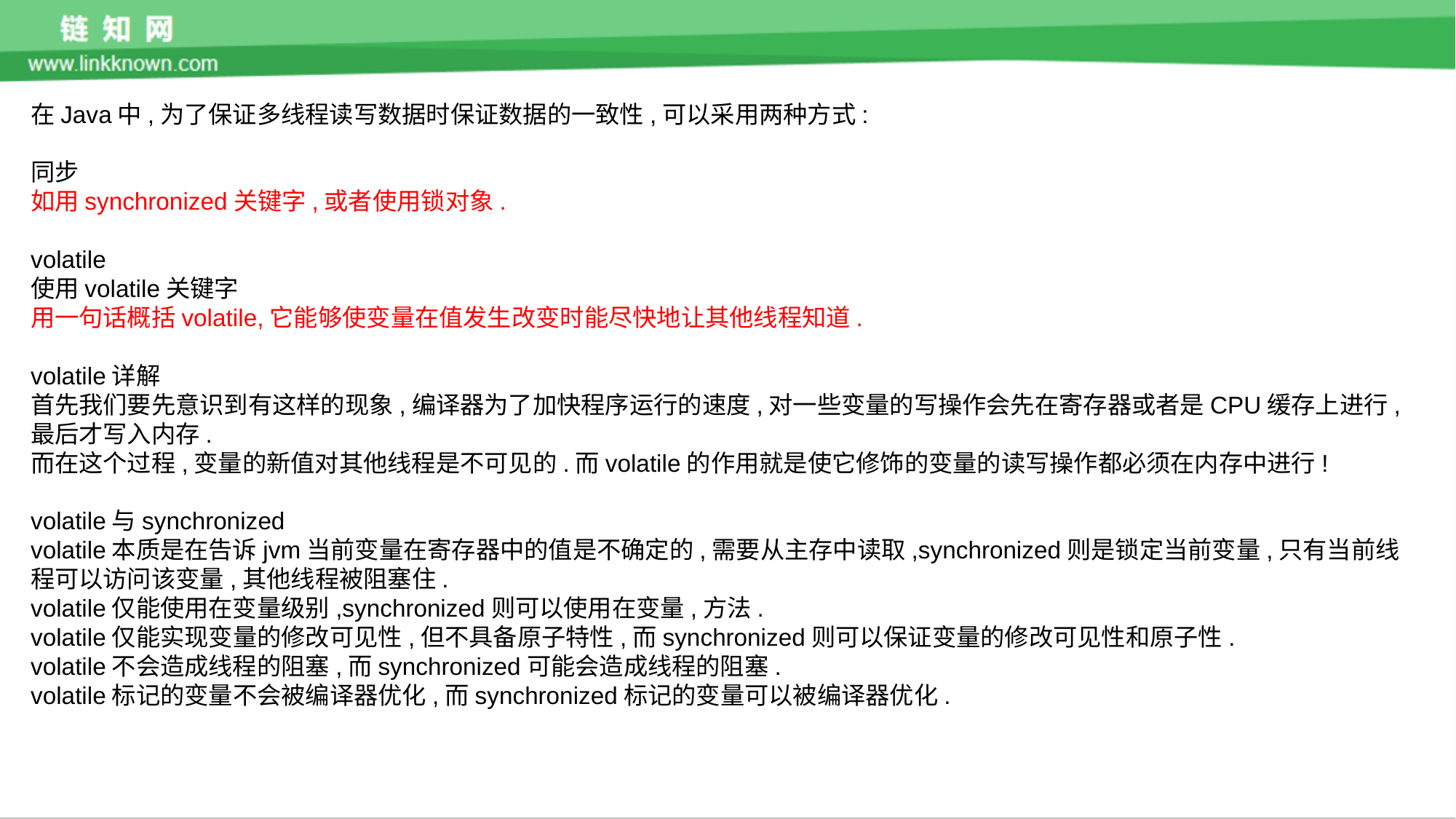

在Java中,为了保证多线程读写数据时保证数据的一致性,可以采用两种方式:

同步
如用synchronized关键字,或者使用锁对象.

volatile
使用volatile关键字
用一句话概括volatile,它能够使变量在值发生改变时能尽快地让其他线程知道.

volatile详解
首先我们要先意识到有这样的现象,编译器为了加快程序运行的速度,对一些变量的写操作会先在寄存器或者是CPU缓存上进行,最后才写入内存.
而在这个过程,变量的新值对其他线程是不可见的.而volatile的作用就是使它修饰的变量的读写操作都必须在内存中进行!

volatile与synchronized
volatile本质是在告诉jvm当前变量在寄存器中的值是不确定的,需要从主存中读取,synchronized则是锁定当前变量,只有当前线程可以访问该变量,其他线程被阻塞住.
volatile仅能使用在变量级别,synchronized则可以使用在变量,方法.
volatile仅能实现变量的修改可见性,但不具备原子特性,而synchronized则可以保证变量的修改可见性和原子性.
volatile不会造成线程的阻塞,而synchronized可能会造成线程的阻塞.
volatile标记的变量不会被编译器优化,而synchronized标记的变量可以被编译器优化.